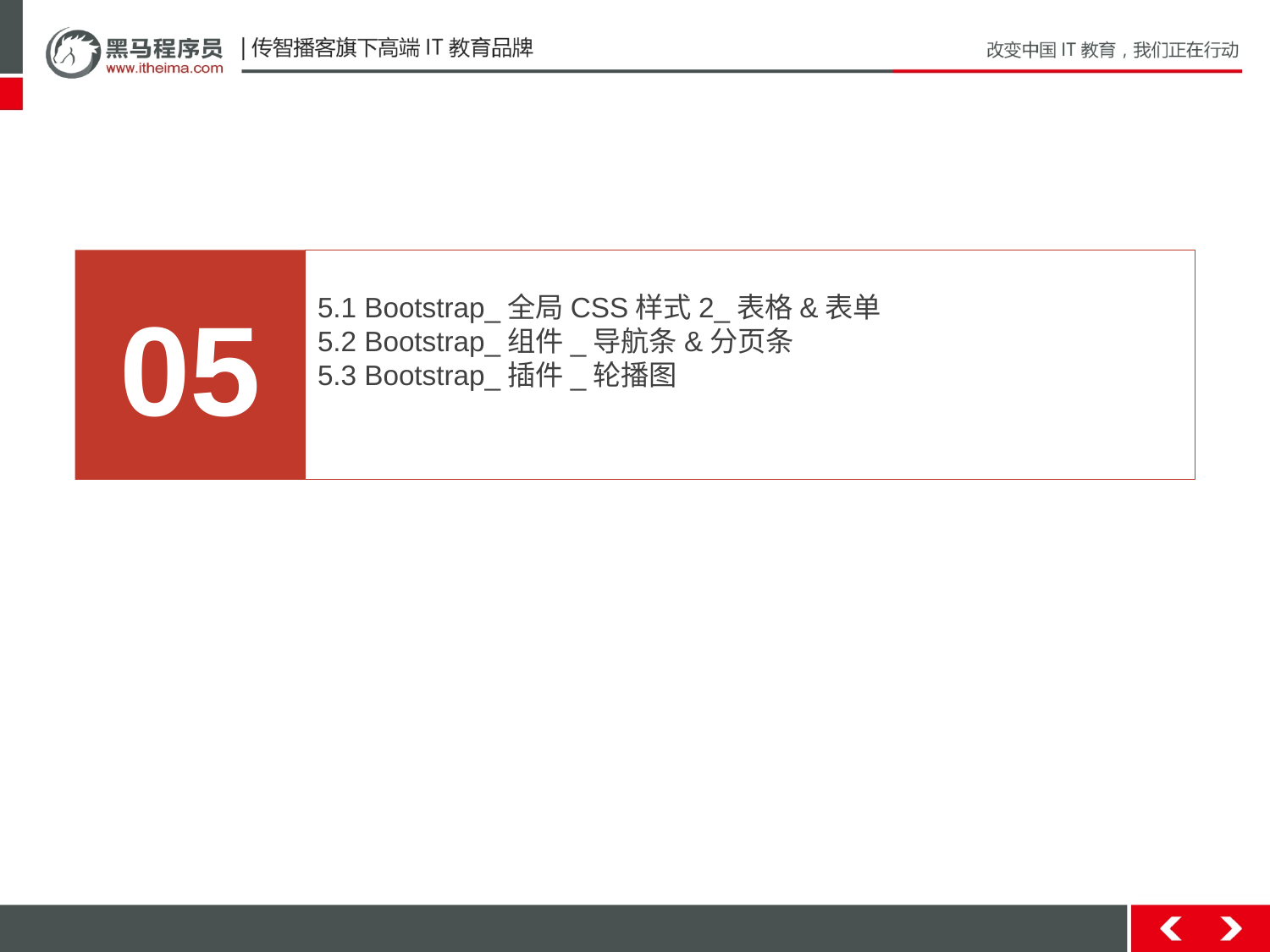

05

5.1 Bootstrap_全局CSS样式2_表格&表单
5.2 Bootstrap_组件_导航条&分页条
5.3 Bootstrap_插件_轮播图